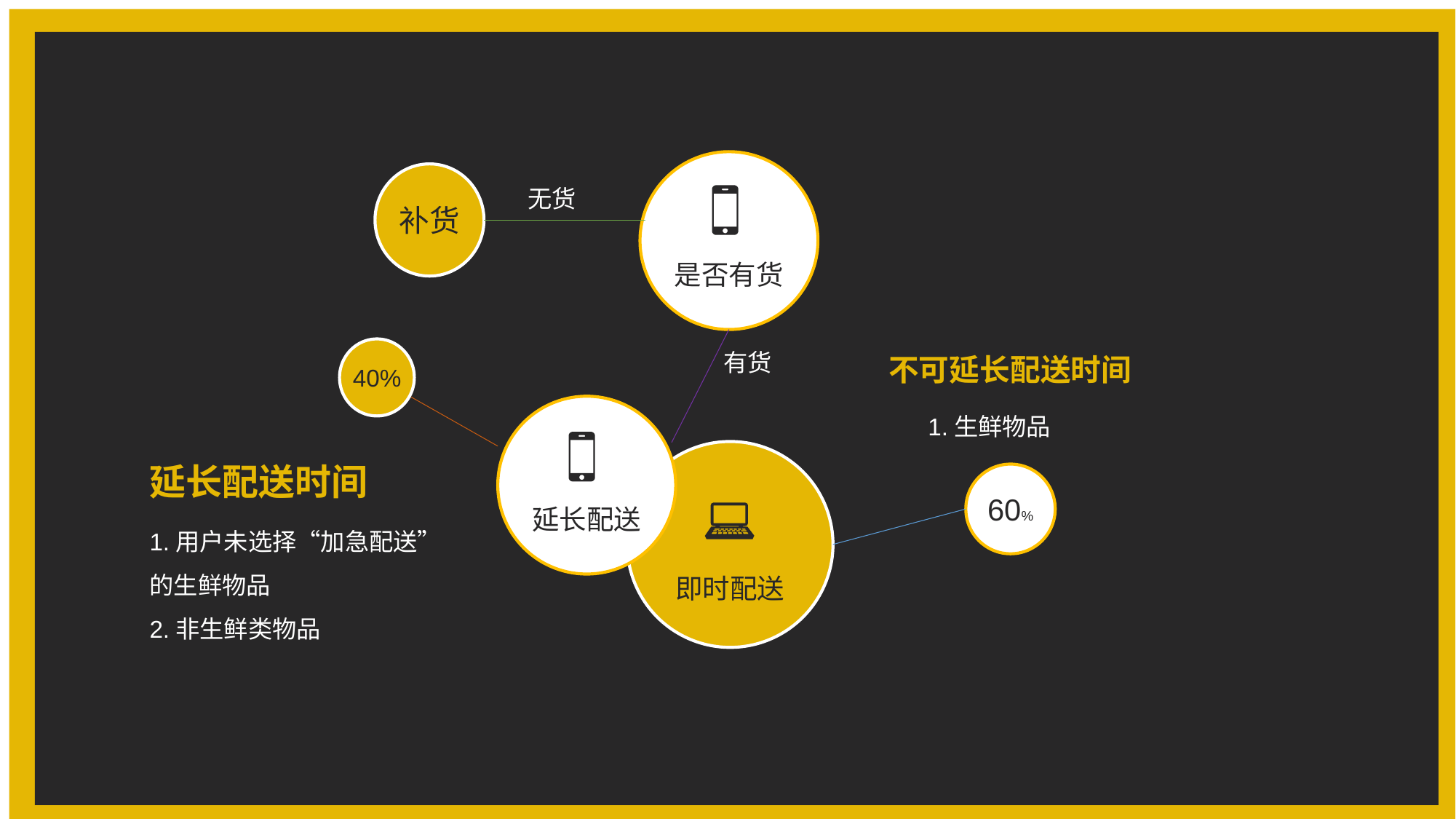

是否有货
无货
补货

有货
不可延长配送时间
40%
1.生鲜物品

延长配送
延长配送时间

即时配送
60%

1.用户未选择“加急配送”  的生鲜物品
2.非生鲜类物品